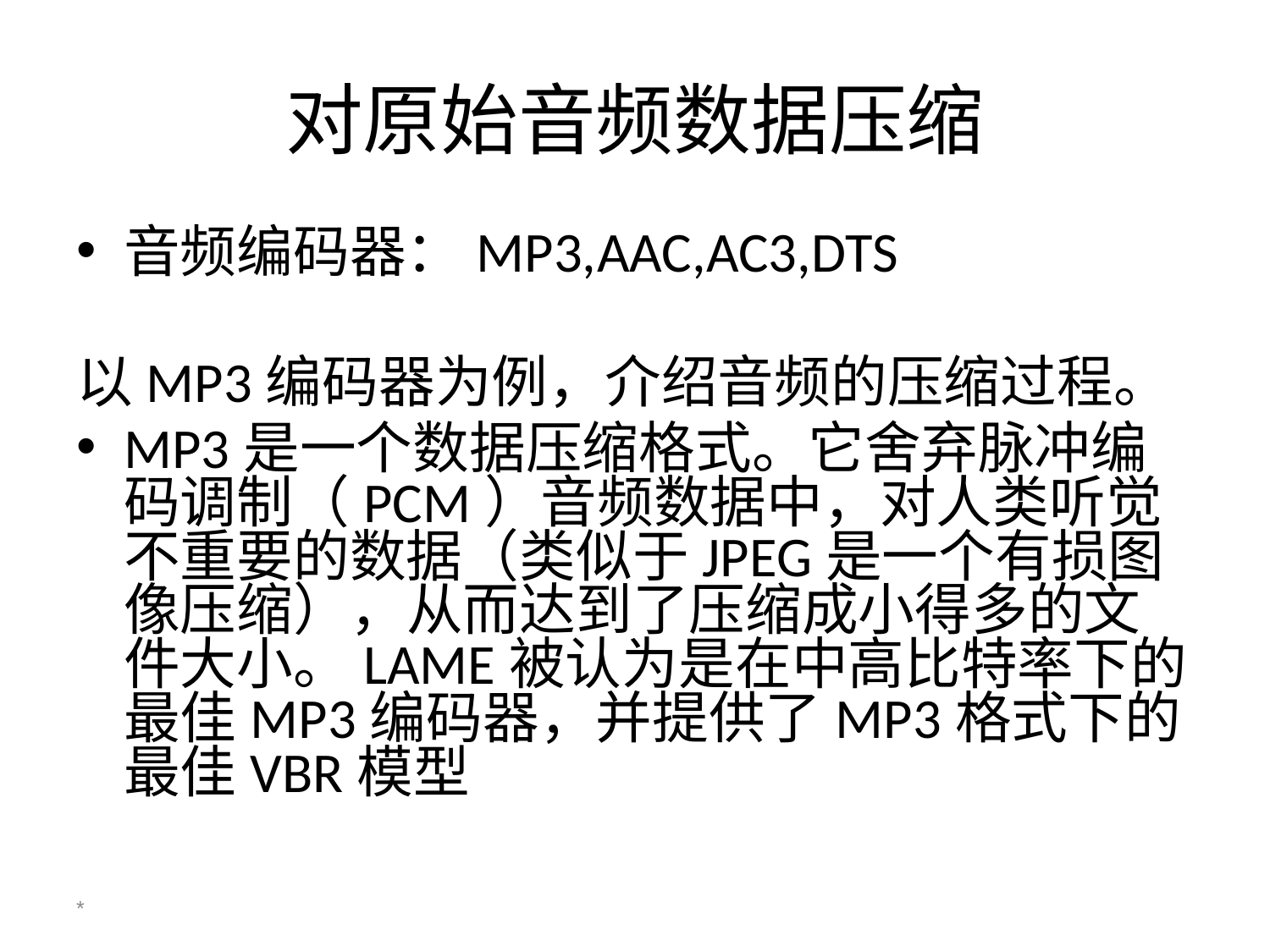

对原始音频数据压缩
音频编码器：MP3,AAC,AC3,DTS

以MP3编码器为例，介绍音频的压缩过程。
MP3是一个数据压缩格式。它舍弃脉冲编码调制（PCM）音频数据中，对人类听觉不重要的数据（类似于JPEG是一个有损图像压缩），从而达到了压缩成小得多的文件大小。LAME被认为是在中高比特率下的最佳MP3编码器，并提供了MP3格式下的最佳VBR模型

*